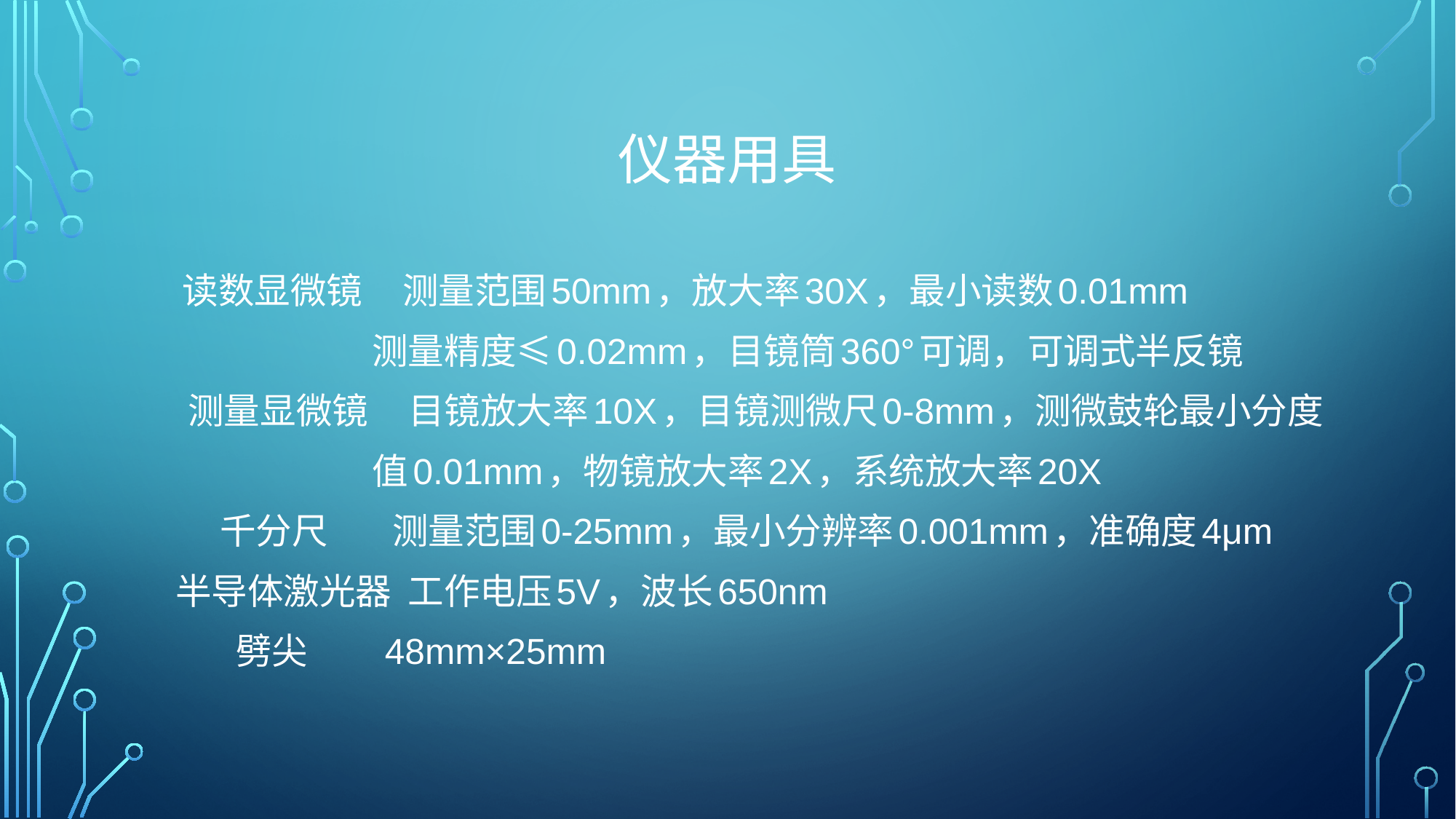

# 仪器用具
 读数显微镜     测量范围50mm，放大率30X，最小读数0.01mm
                        测量精度≤0.02mm，目镜筒360°可调，可调式半反镜
 测量显微镜     目镜放大率10X，目镜测微尺0-8mm，测微鼓轮最小分度
                        值0.01mm，物镜放大率2X，系统放大率20X
     千分尺        测量范围0-25mm，最小分辨率0.001mm，准确度4μm
半导体激光器  工作电压5V，波长650nm
       劈尖         48mm×25mm